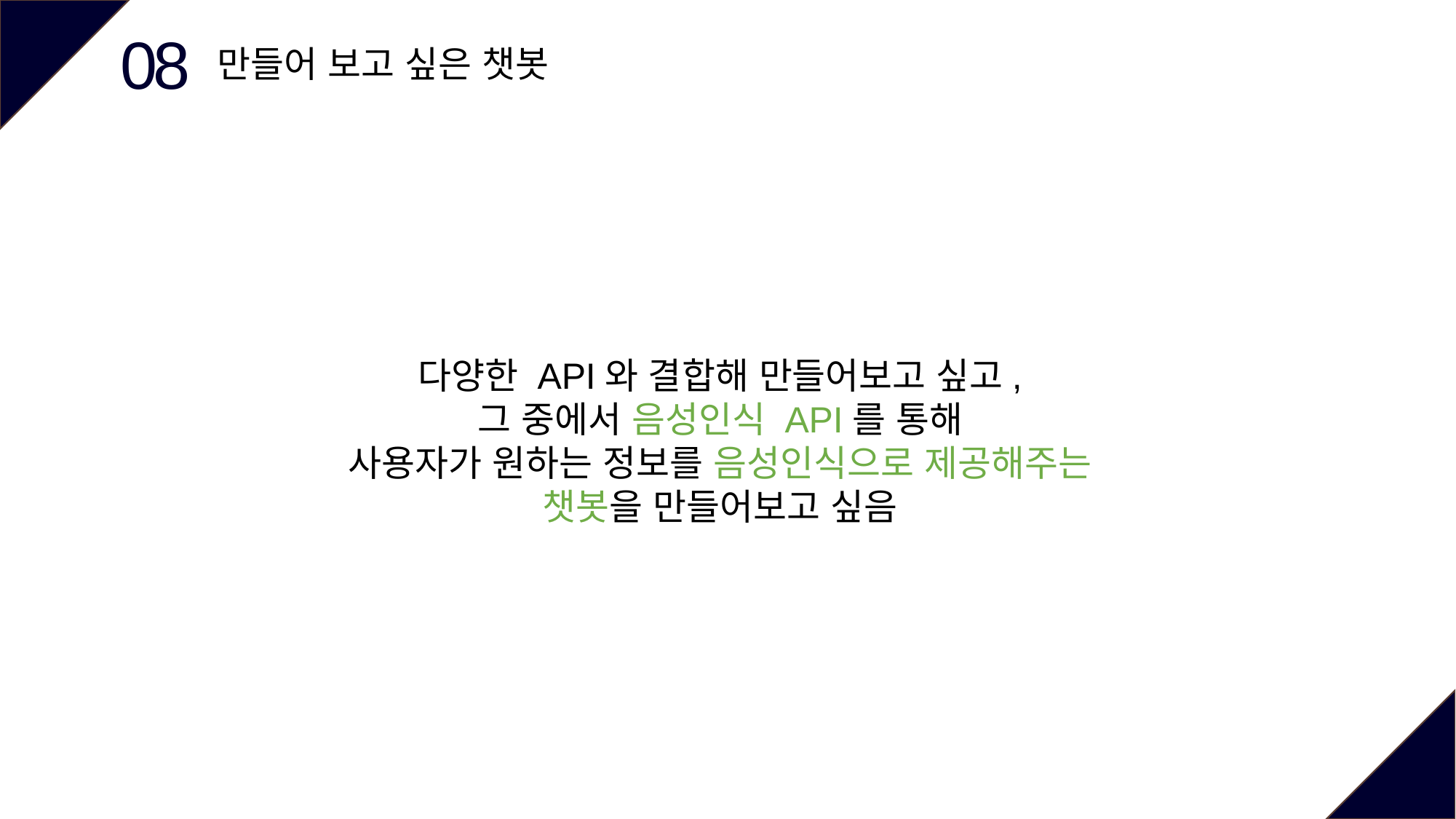

08
만들어 보고 싶은 챗봇
다양한 API와 결합해 만들어보고 싶고,
그 중에서 음성인식 API를 통해
사용자가 원하는 정보를 음성인식으로 제공해주는
챗봇을 만들어보고 싶음